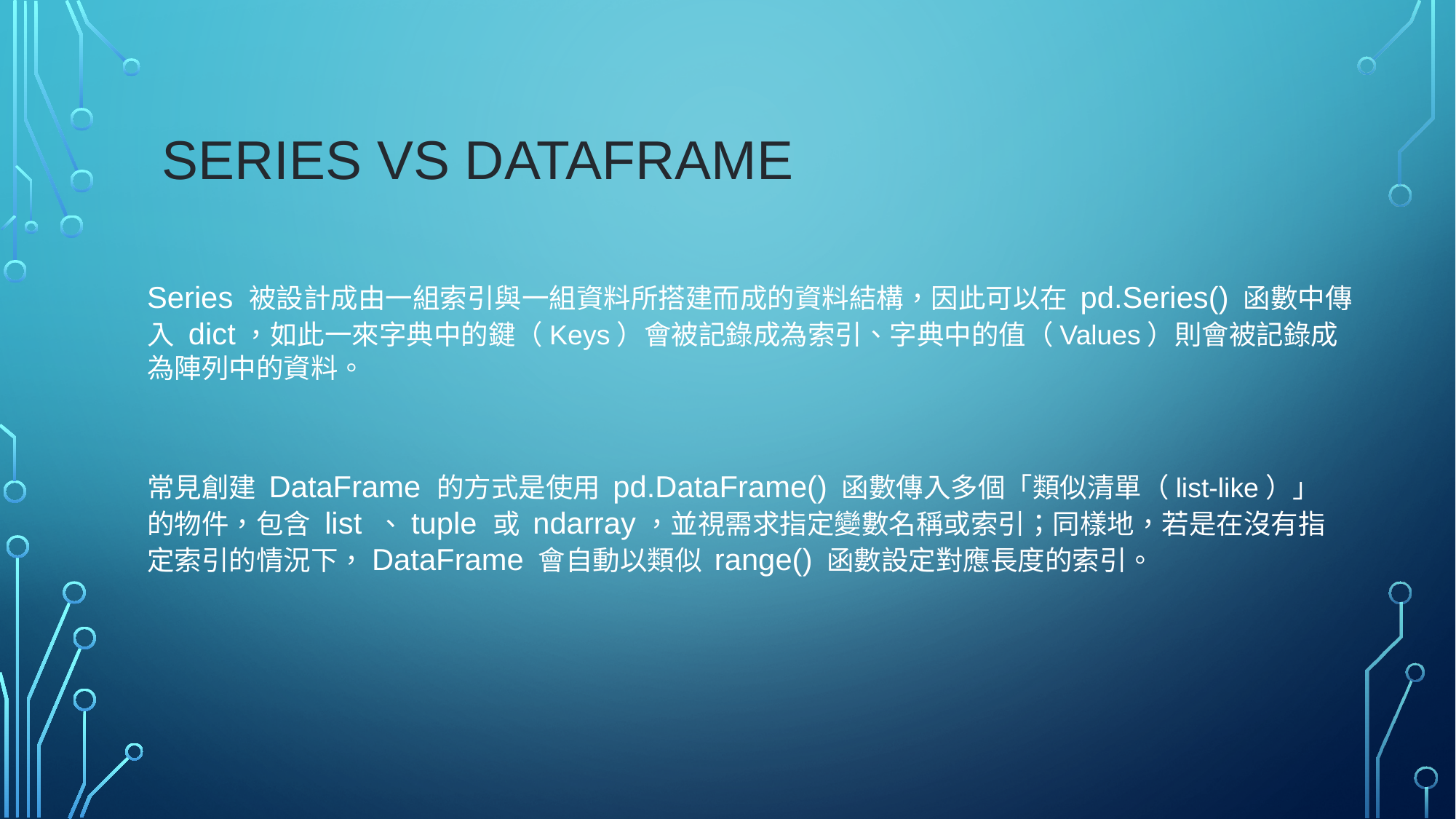

# Series vs dataframe
Series 被設計成由一組索引與一組資料所搭建而成的資料結構，因此可以在 pd.Series() 函數中傳入 dict，如此一來字典中的鍵（Keys）會被記錄成為索引、字典中的值（Values）則會被記錄成為陣列中的資料。
常見創建 DataFrame 的方式是使用 pd.DataFrame() 函數傳入多個「類似清單（list-like）」的物件，包含 list 、tuple 或 ndarray，並視需求指定變數名稱或索引；同樣地，若是在沒有指定索引的情況下，DataFrame 會自動以類似 range() 函數設定對應長度的索引。